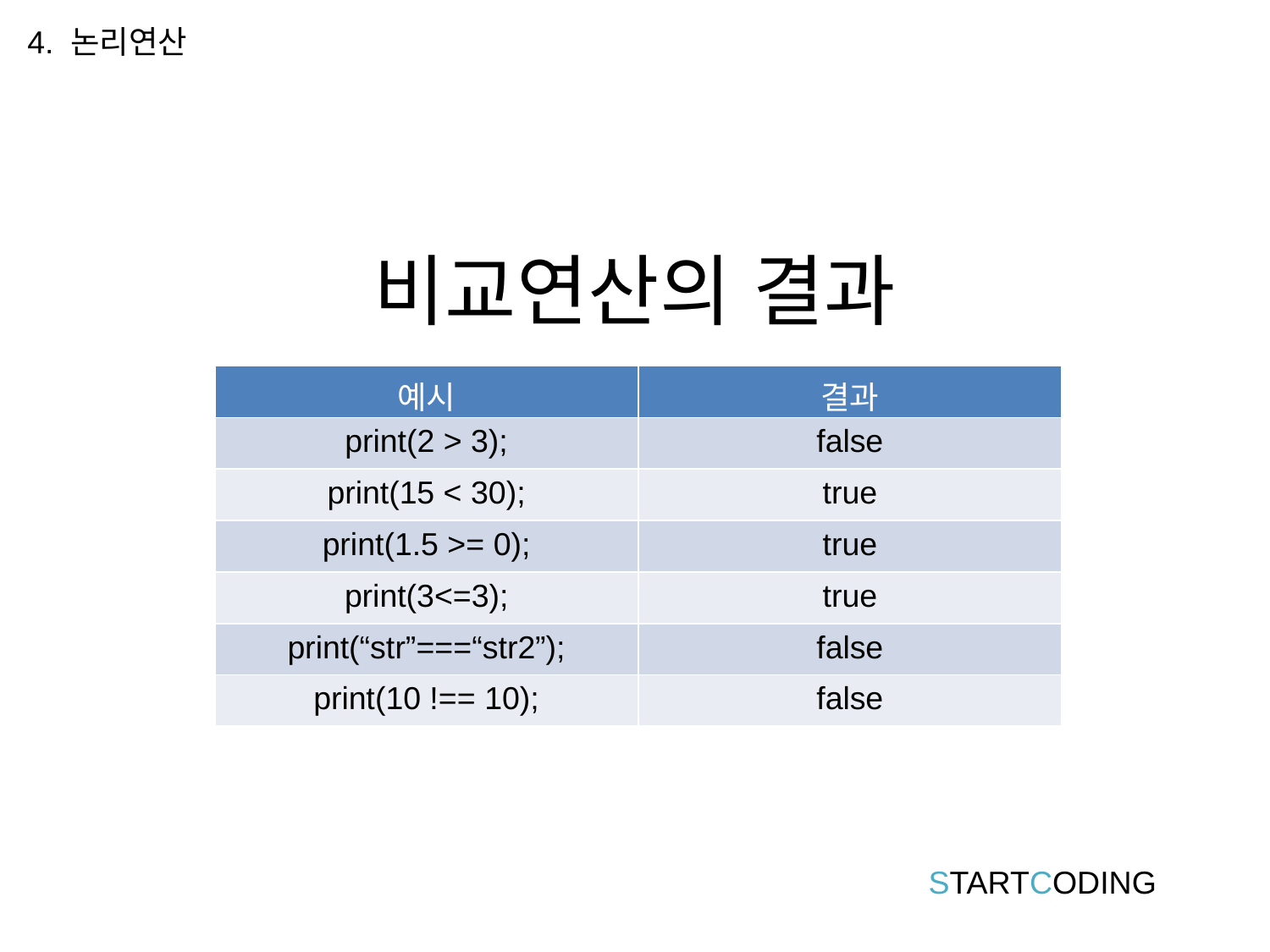

4. 논리연산
# 비교연산의 결과
| 예시 | 결과 |
| --- | --- |
| print(2 > 3); | false |
| print(15 < 30); | true |
| print(1.5 >= 0); | true |
| print(3<=3); | true |
| print(“str”===“str2”); | false |
| print(10 !== 10); | false |
STARTCODING